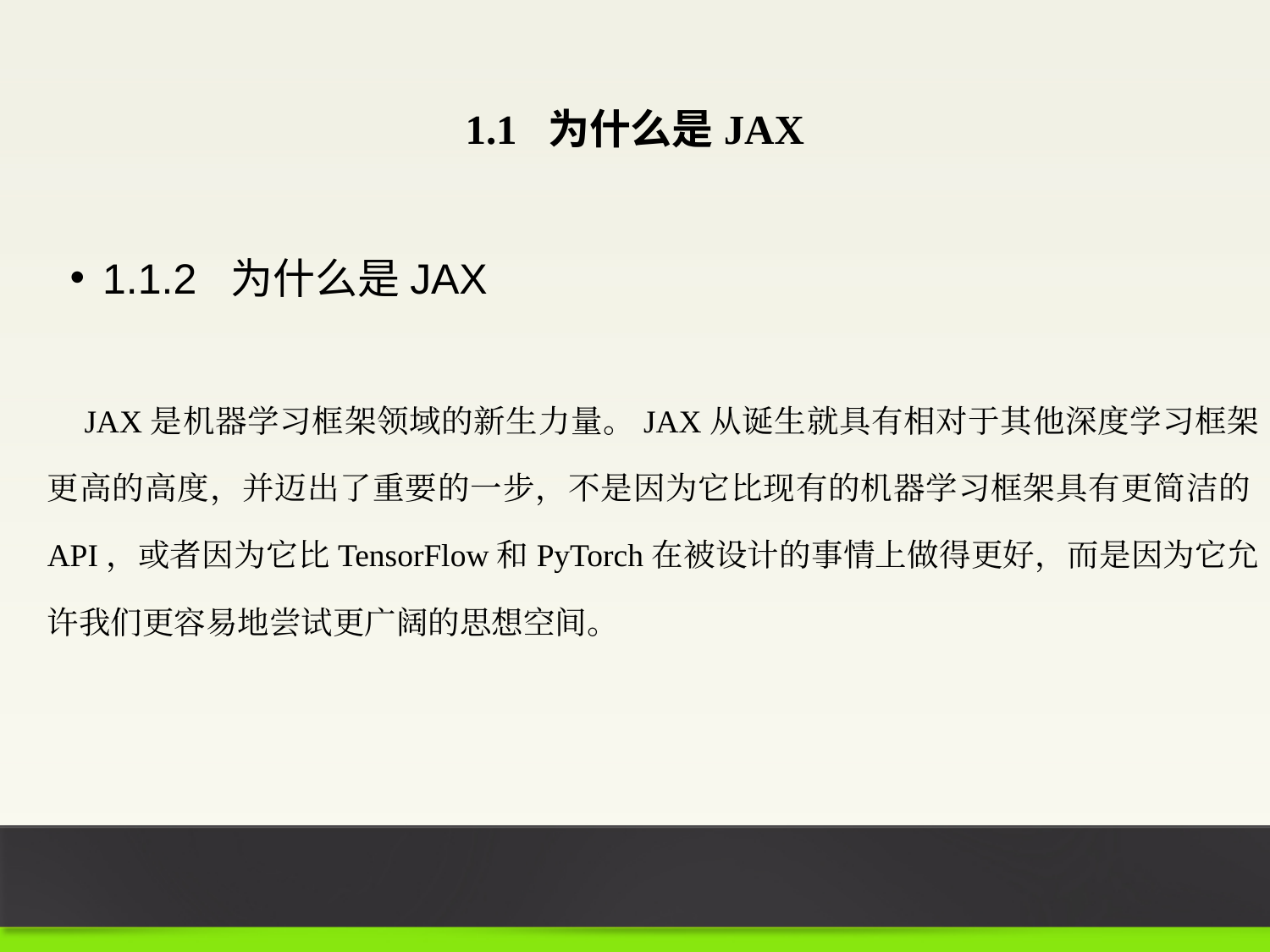

1.1  为什么是JAX
1.1.2  为什么是JAX
JAX是机器学习框架领域的新生力量。JAX从诞生就具有相对于其他深度学习框架更高的高度，并迈出了重要的一步，不是因为它比现有的机器学习框架具有更简洁的API，或者因为它比TensorFlow和PyTorch在被设计的事情上做得更好，而是因为它允许我们更容易地尝试更广阔的思想空间。